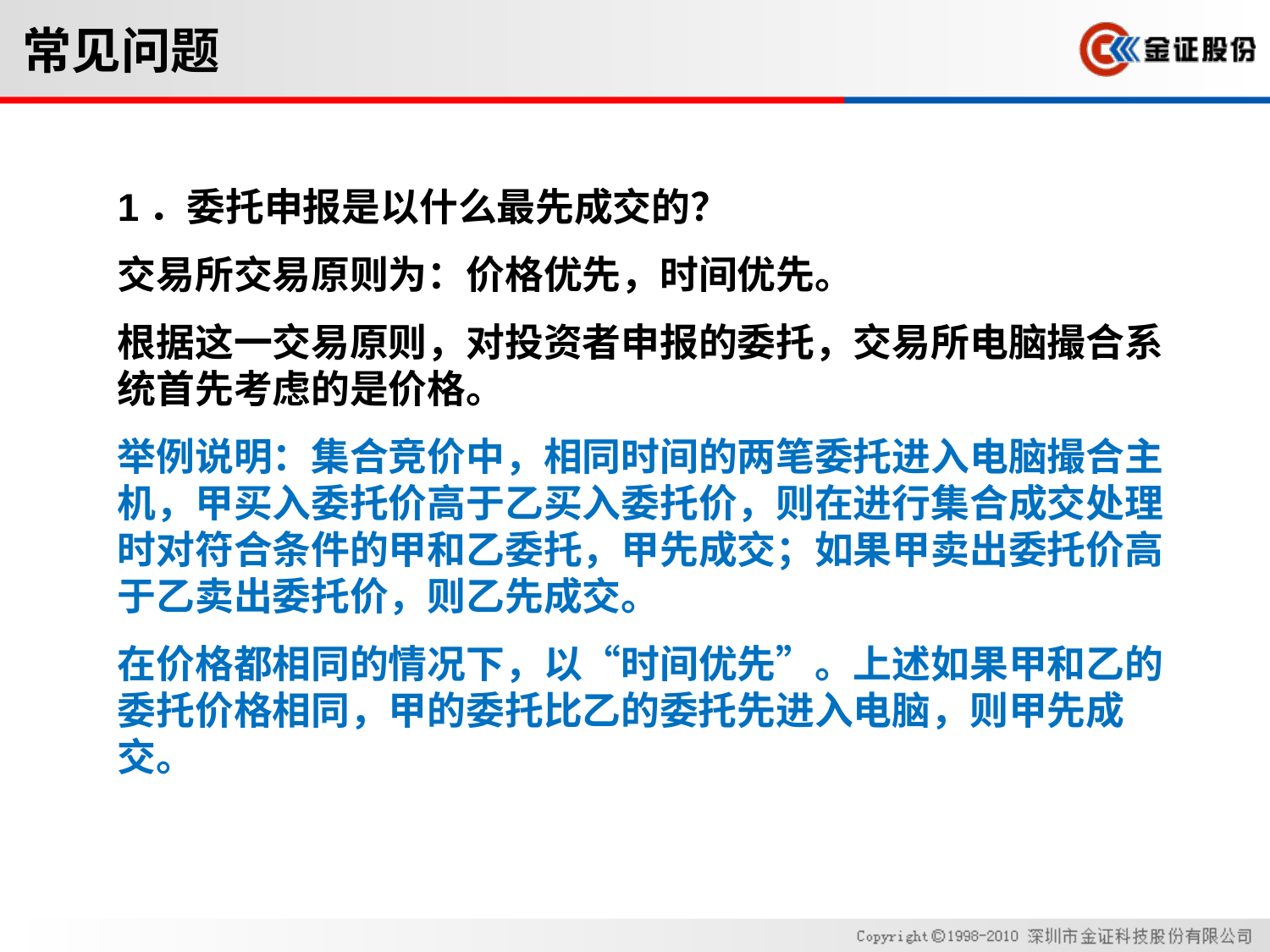

# 常见问题
1．委托申报是以什么最先成交的？
交易所交易原则为：价格优先，时间优先。
根据这一交易原则，对投资者申报的委托，交易所电脑撮合系统首先考虑的是价格。
举例说明：集合竞价中，相同时间的两笔委托进入电脑撮合主机，甲买入委托价高于乙买入委托价，则在进行集合成交处理时对符合条件的甲和乙委托，甲先成交；如果甲卖出委托价高于乙卖出委托价，则乙先成交。
在价格都相同的情况下，以“时间优先”。上述如果甲和乙的委托价格相同，甲的委托比乙的委托先进入电脑，则甲先成交。